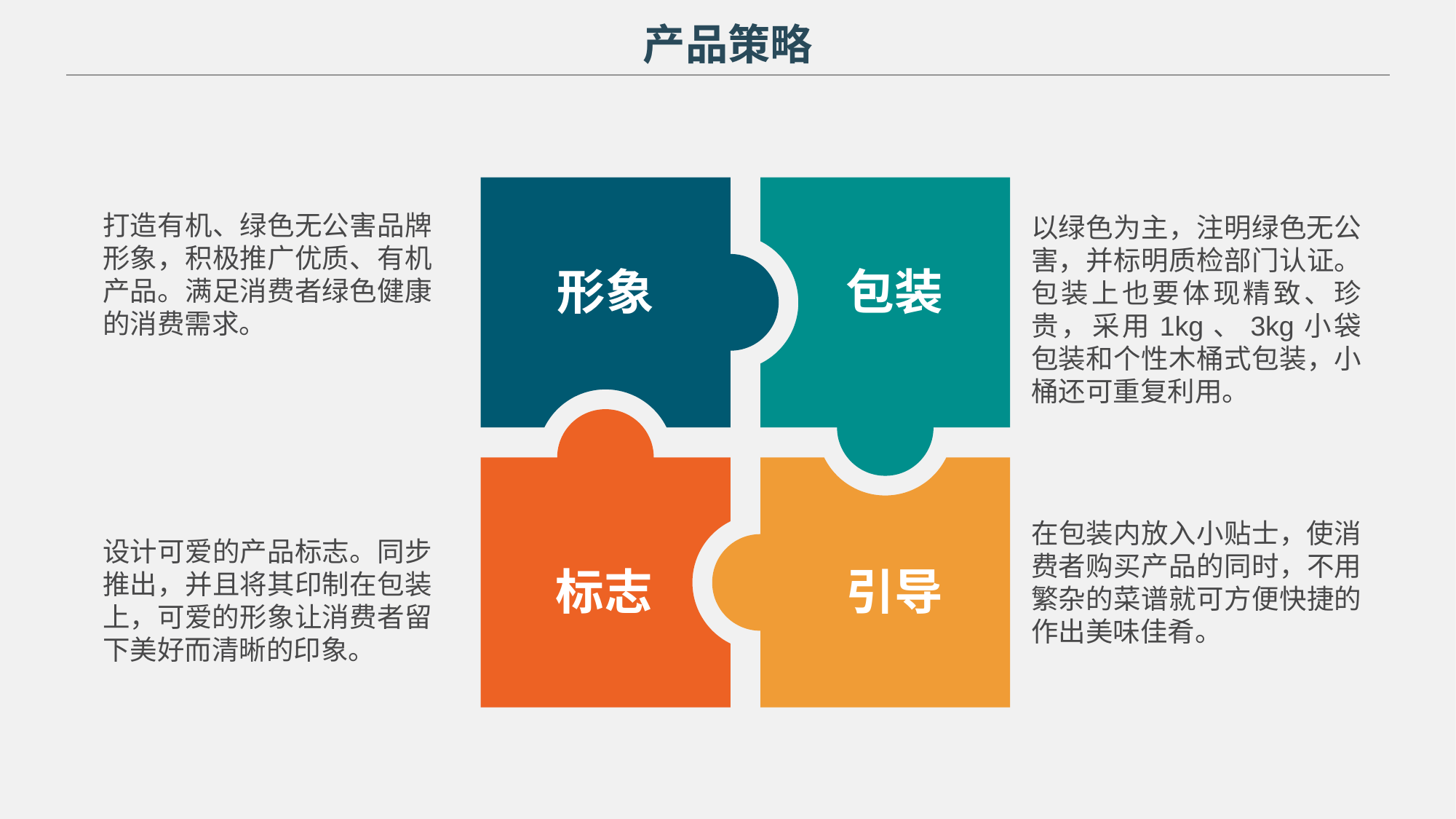

产品策略

打造有机、绿色无公害品牌形象，积极推广优质、有机产品。满足消费者绿色健康的消费需求。
以绿色为主，注明绿色无公害，并标明质检部门认证。包装上也要体现精致、珍贵，采用1kg、3kg小袋包装和个性木桶式包装，小桶还可重复利用。
形象
包装

在包装内放入小贴士，使消费者购买产品的同时，不用繁杂的菜谱就可方便快捷的作出美味佳肴。
设计可爱的产品标志。同步推出，并且将其印制在包装上，可爱的形象让消费者留下美好而清晰的印象。
标志
引导